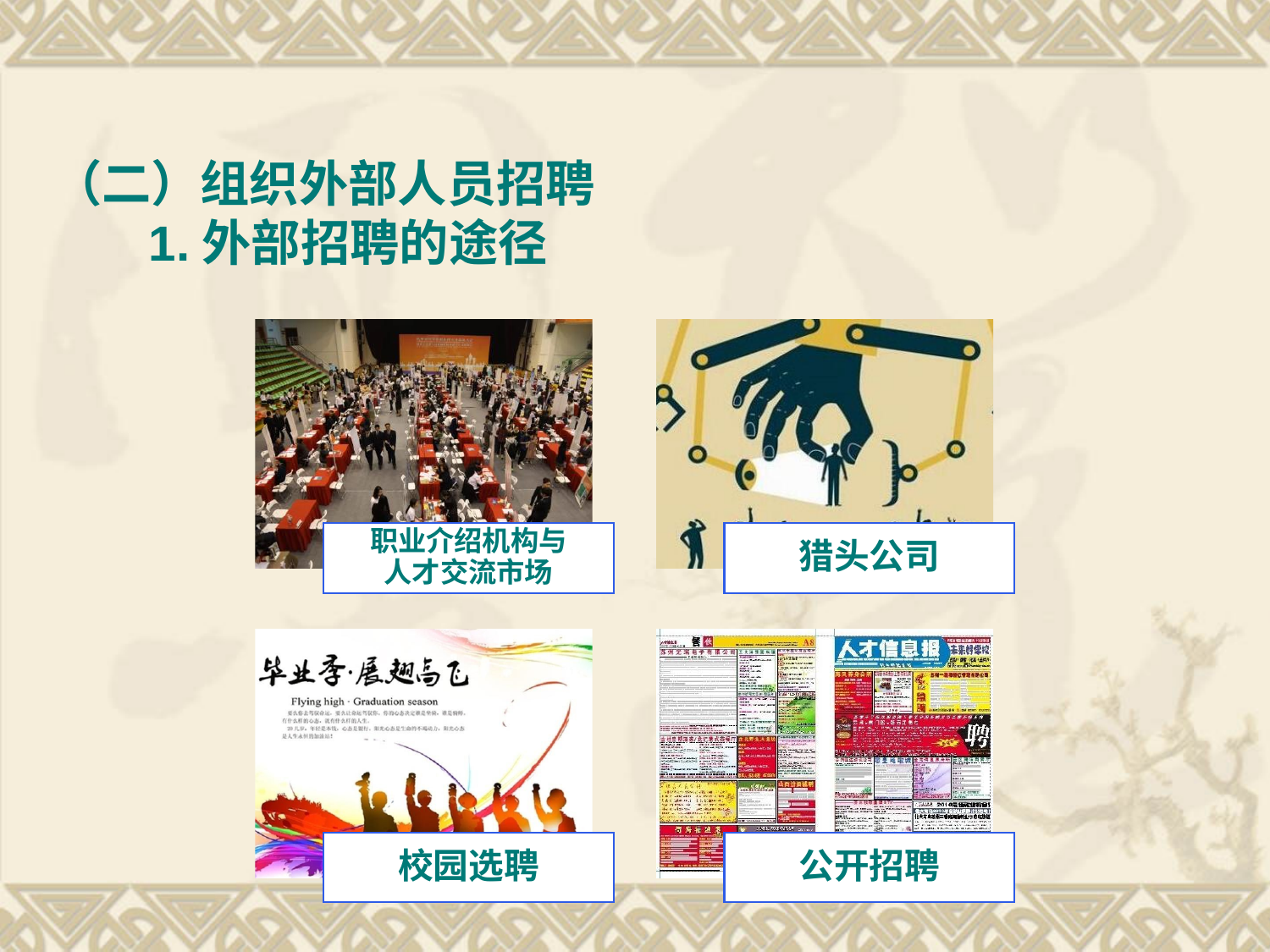

（二）组织外部人员招聘
       1.外部招聘的途径

职业介绍机构与
人才交流市场
猎头公司
校园选聘
公开招聘